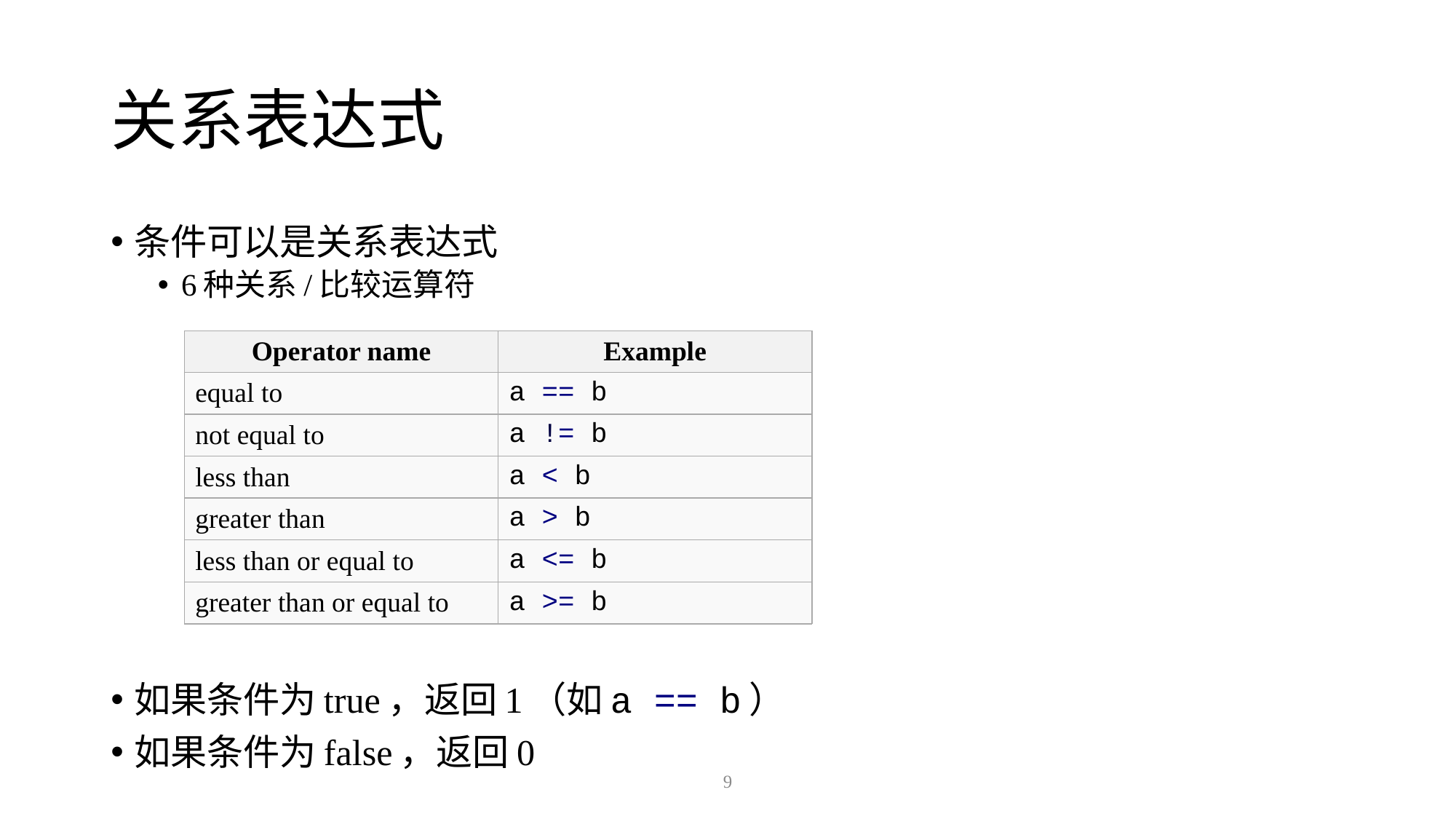

# 关系表达式
条件可以是关系表达式
6种关系/比较运算符

如果条件为true，返回1（如a == b）
如果条件为false，返回0
| Operator name | Example |
| --- | --- |
| equal to | a == b |
| not equal to | a != b |
| less than | a < b |
| greater than | a > b |
| less than or equal to | a <= b |
| greater than or equal to | a >= b |
9